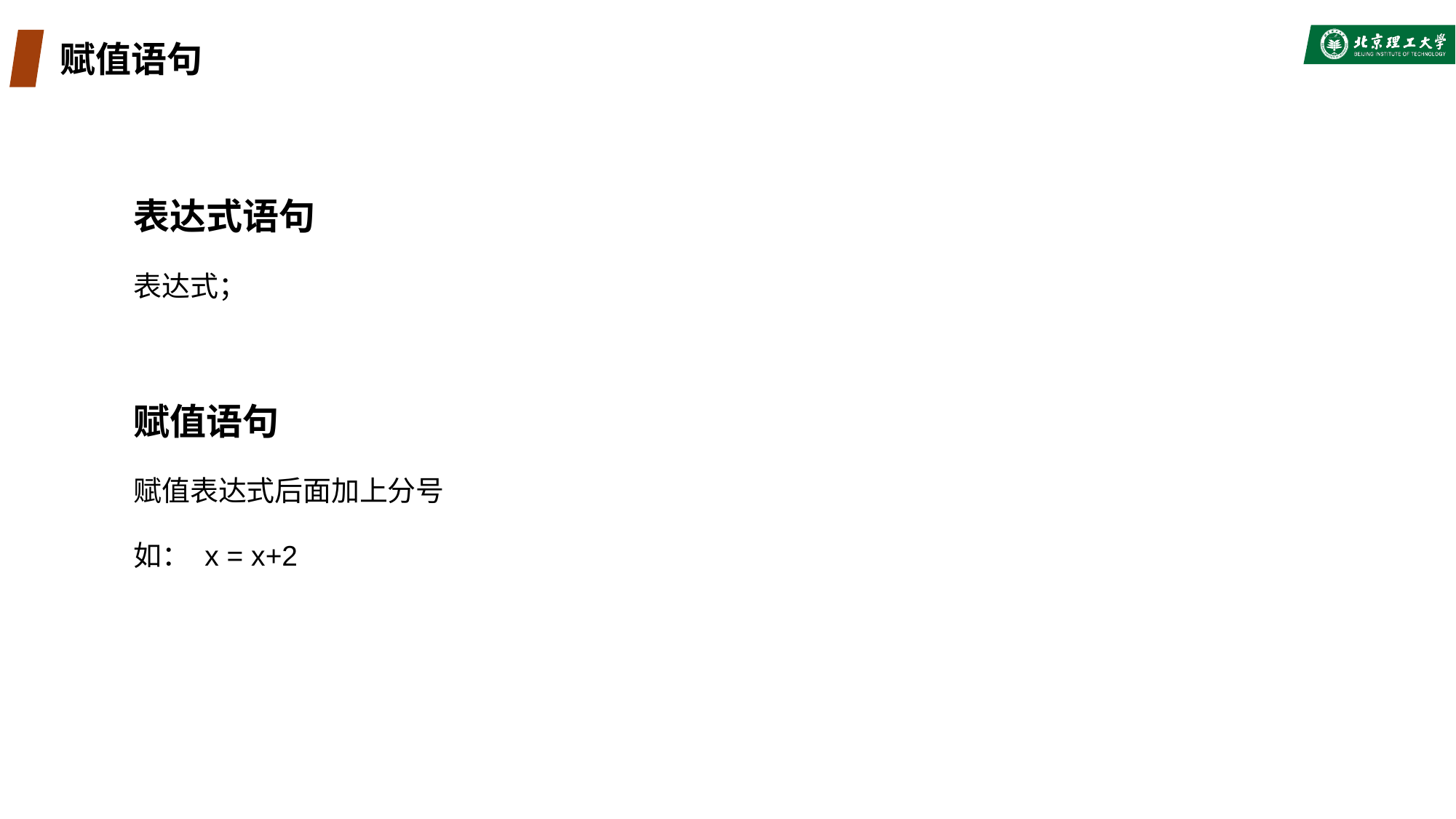

# 赋值语句
表达式语句
表达式；

赋值语句
赋值表达式后面加上分号
如： x = x+2